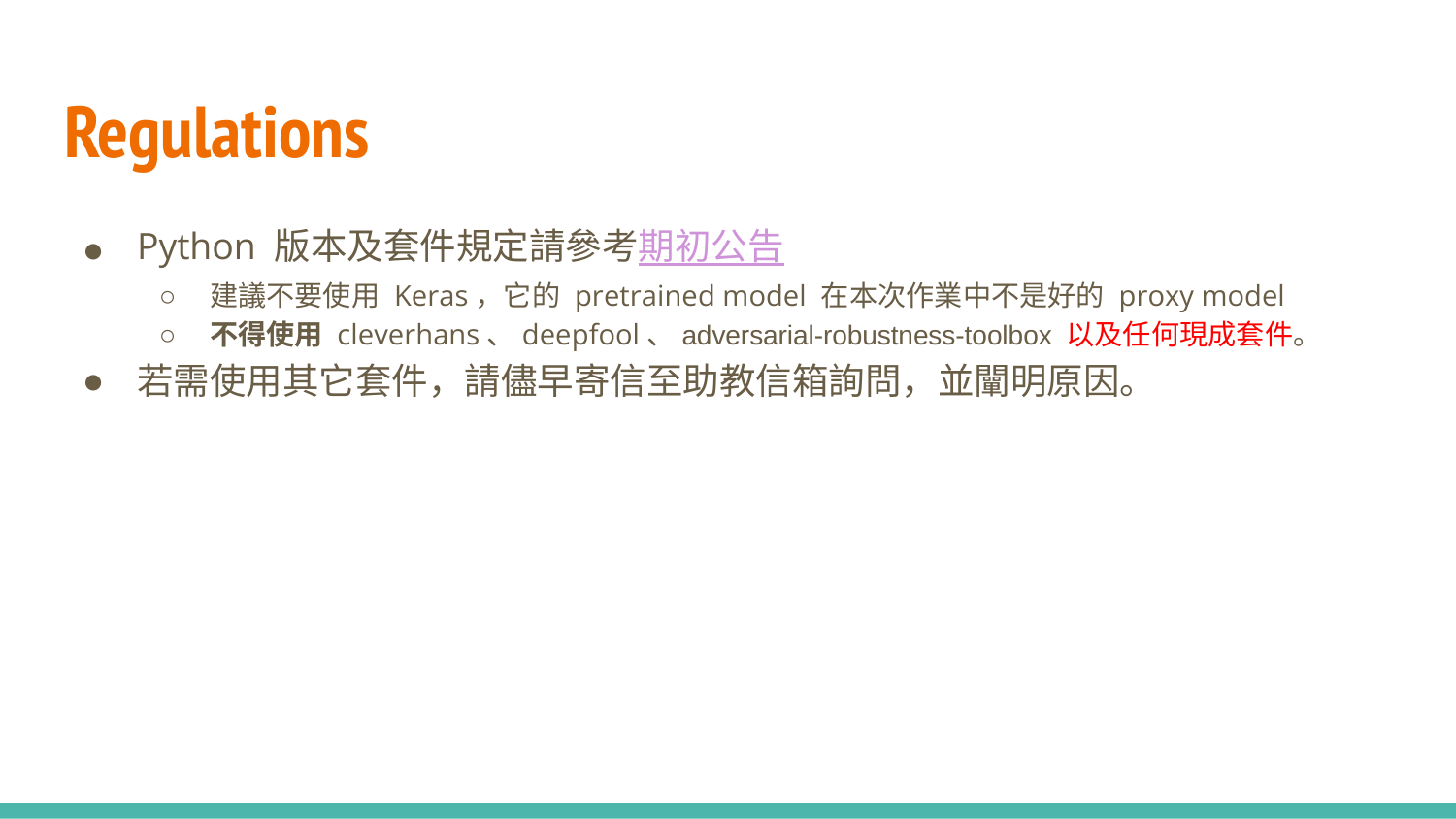

# Regulations
Python 版本及套件規定請參考期初公告
建議不要使用 Keras，它的 pretrained model 在本次作業中不是好的 proxy model
不得使用 cleverhans、deepfool、adversarial-robustness-toolbox 以及任何現成套件。
若需使用其它套件，請儘早寄信至助教信箱詢問，並闡明原因。